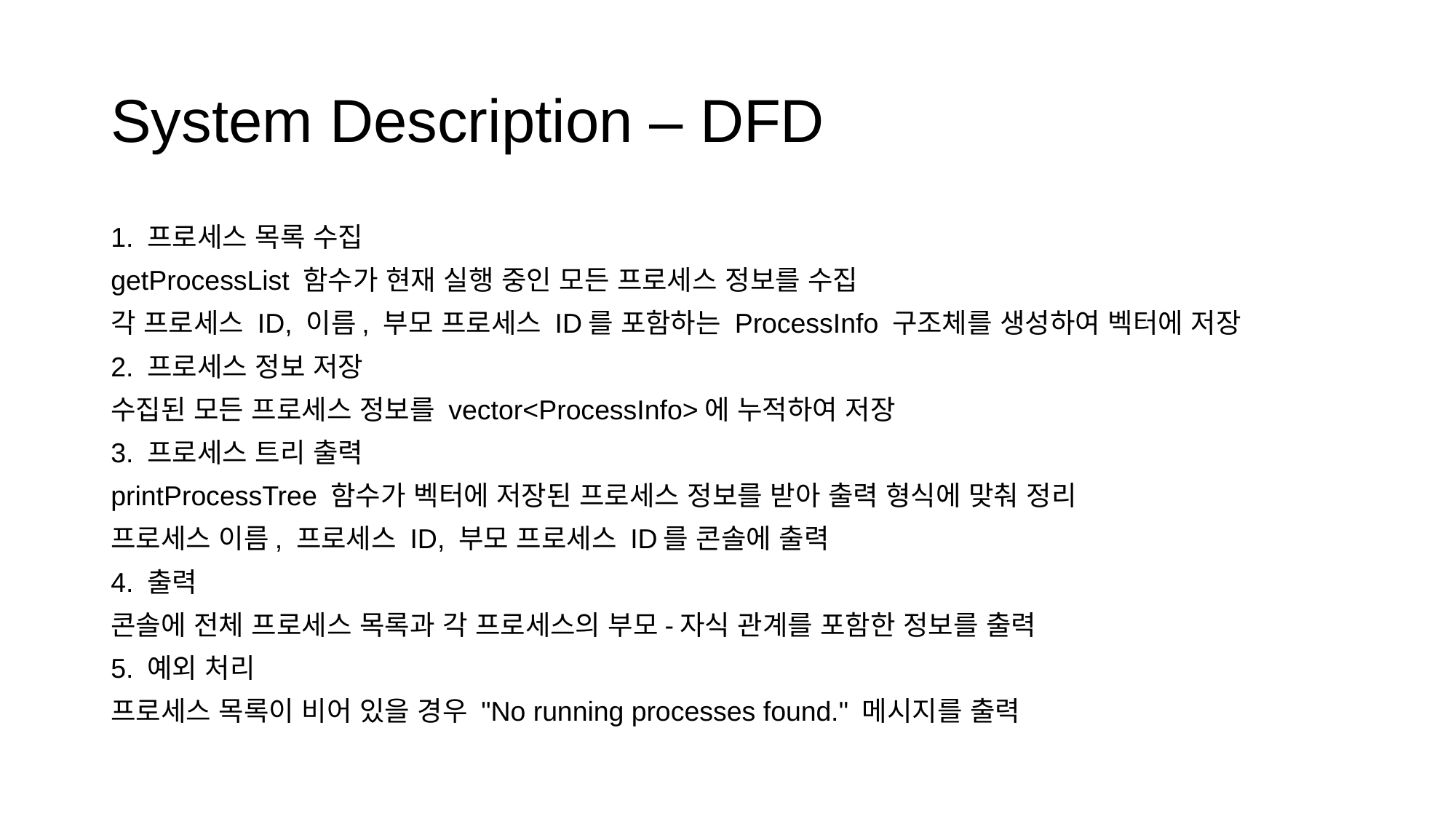

# System Description – DFD
1. 프로세스 목록 수집
getProcessList 함수가 현재 실행 중인 모든 프로세스 정보를 수집
각 프로세스 ID, 이름, 부모 프로세스 ID를 포함하는 ProcessInfo 구조체를 생성하여 벡터에 저장
2. 프로세스 정보 저장
수집된 모든 프로세스 정보를 vector<ProcessInfo>에 누적하여 저장
3. 프로세스 트리 출력
printProcessTree 함수가 벡터에 저장된 프로세스 정보를 받아 출력 형식에 맞춰 정리
프로세스 이름, 프로세스 ID, 부모 프로세스 ID를 콘솔에 출력
4. 출력
콘솔에 전체 프로세스 목록과 각 프로세스의 부모-자식 관계를 포함한 정보를 출력
5. 예외 처리
프로세스 목록이 비어 있을 경우 "No running processes found." 메시지를 출력